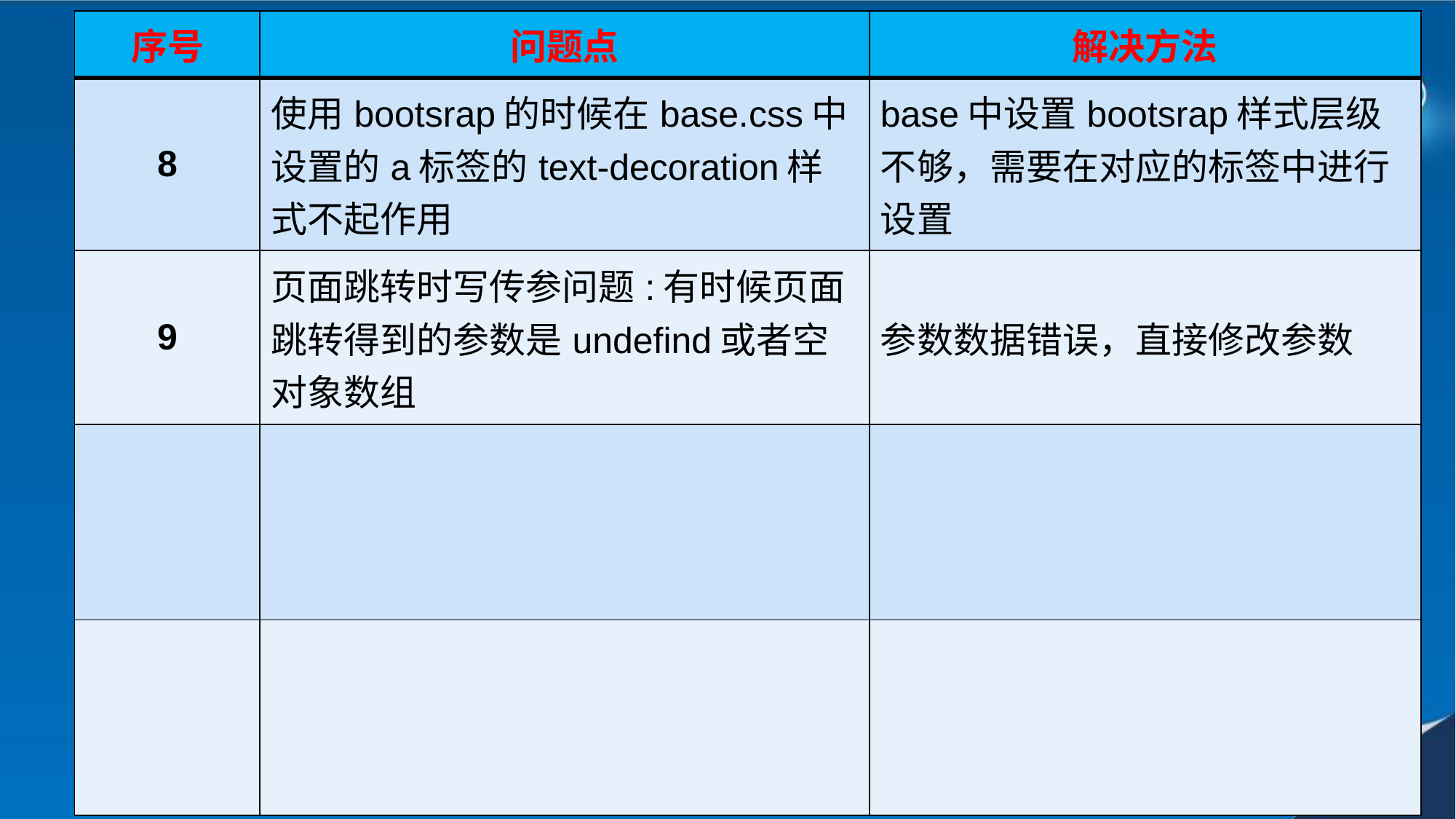

| 序号 | 问题点 | 解决方法 |
| --- | --- | --- |
| 8 | 使用bootsrap的时候在base.css中设置的a标签的text-decoration样式不起作用 | base中设置bootsrap样式层级不够，需要在对应的标签中进行设置 |
| 9 | 页面跳转时写传参问题:有时候页面跳转得到的参数是undefind或者空对象数组 | 参数数据错误，直接修改参数 |
|  |  |  |
|  |  |  |